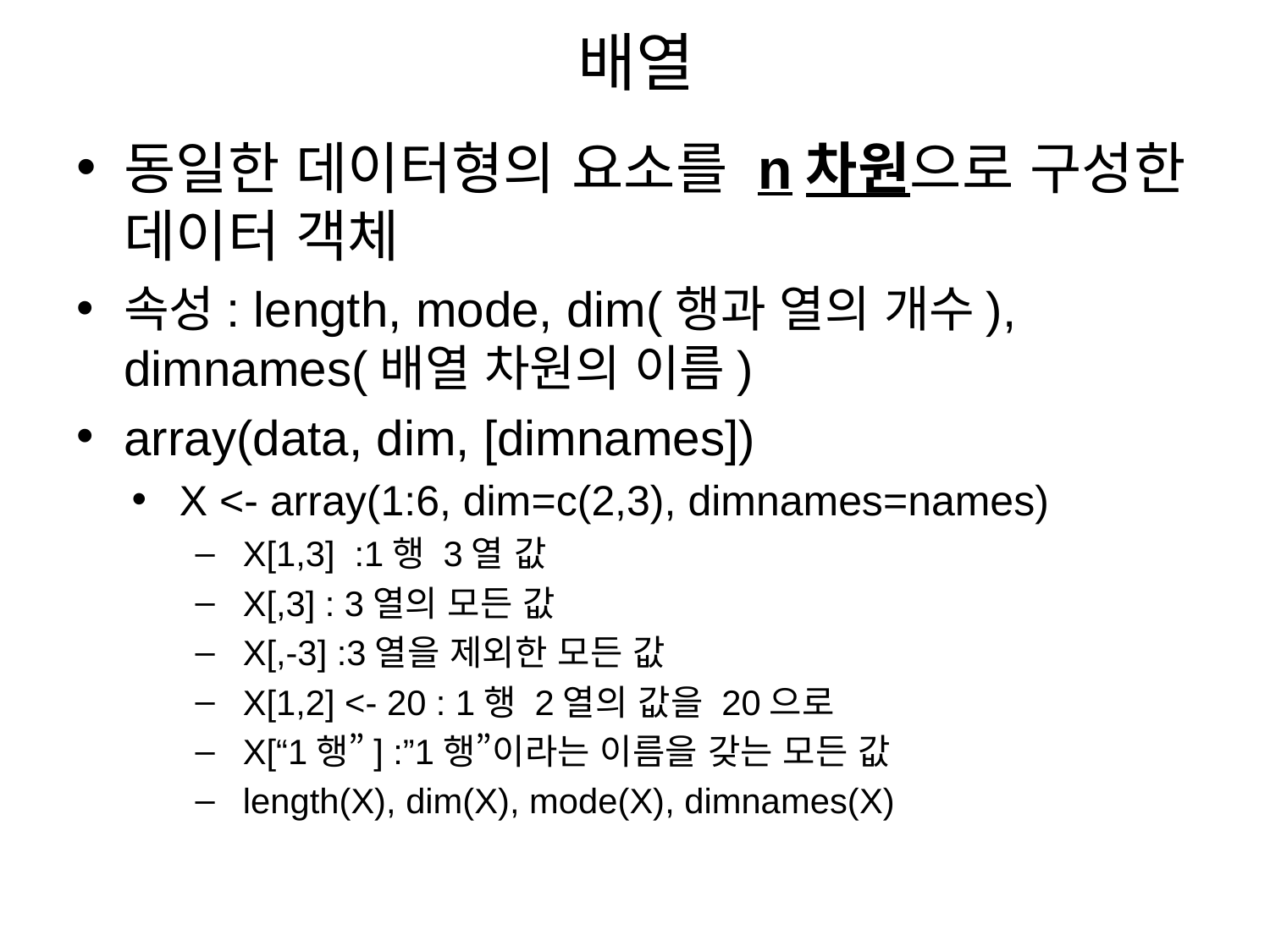

# 배열
동일한 데이터형의 요소를 n차원으로 구성한 데이터 객체
속성: length, mode, dim(행과 열의 개수), dimnames(배열 차원의 이름)
array(data, dim, [dimnames])
X <- array(1:6, dim=c(2,3), dimnames=names)
X[1,3]  :1행 3열 값
X[,3] : 3열의 모든 값
X[,-3] :3열을 제외한 모든 값
X[1,2] <- 20 : 1행 2열의 값을 20으로
X[“1행”] :”1행”이라는 이름을 갖는 모든 값
length(X), dim(X), mode(X), dimnames(X)